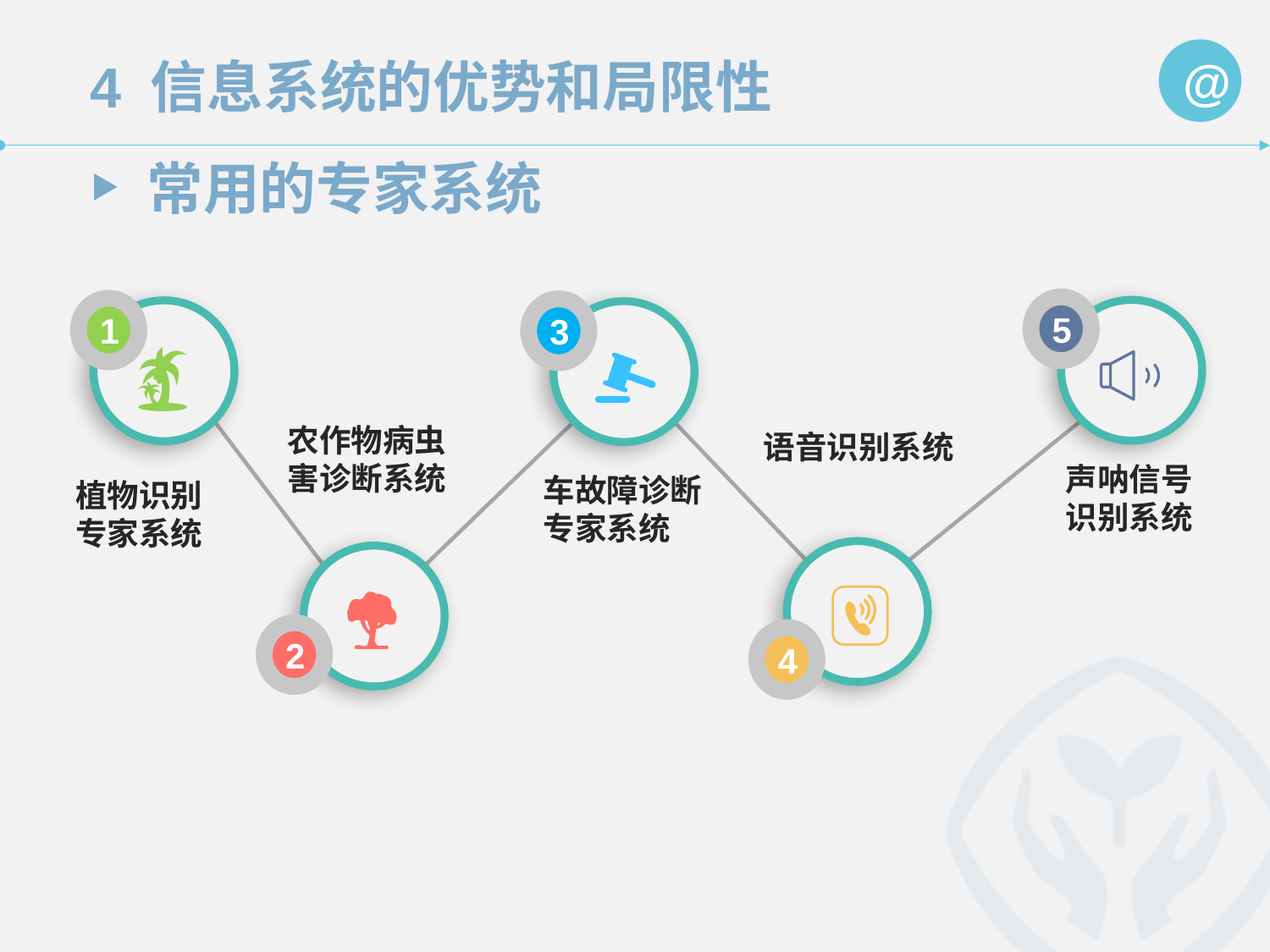

常用的专家系统

5
1
3

农作物病虫
害诊断系统
语音识别系统
声呐信号
识别系统
车故障诊断
专家系统
植物识别
专家系统

2
4